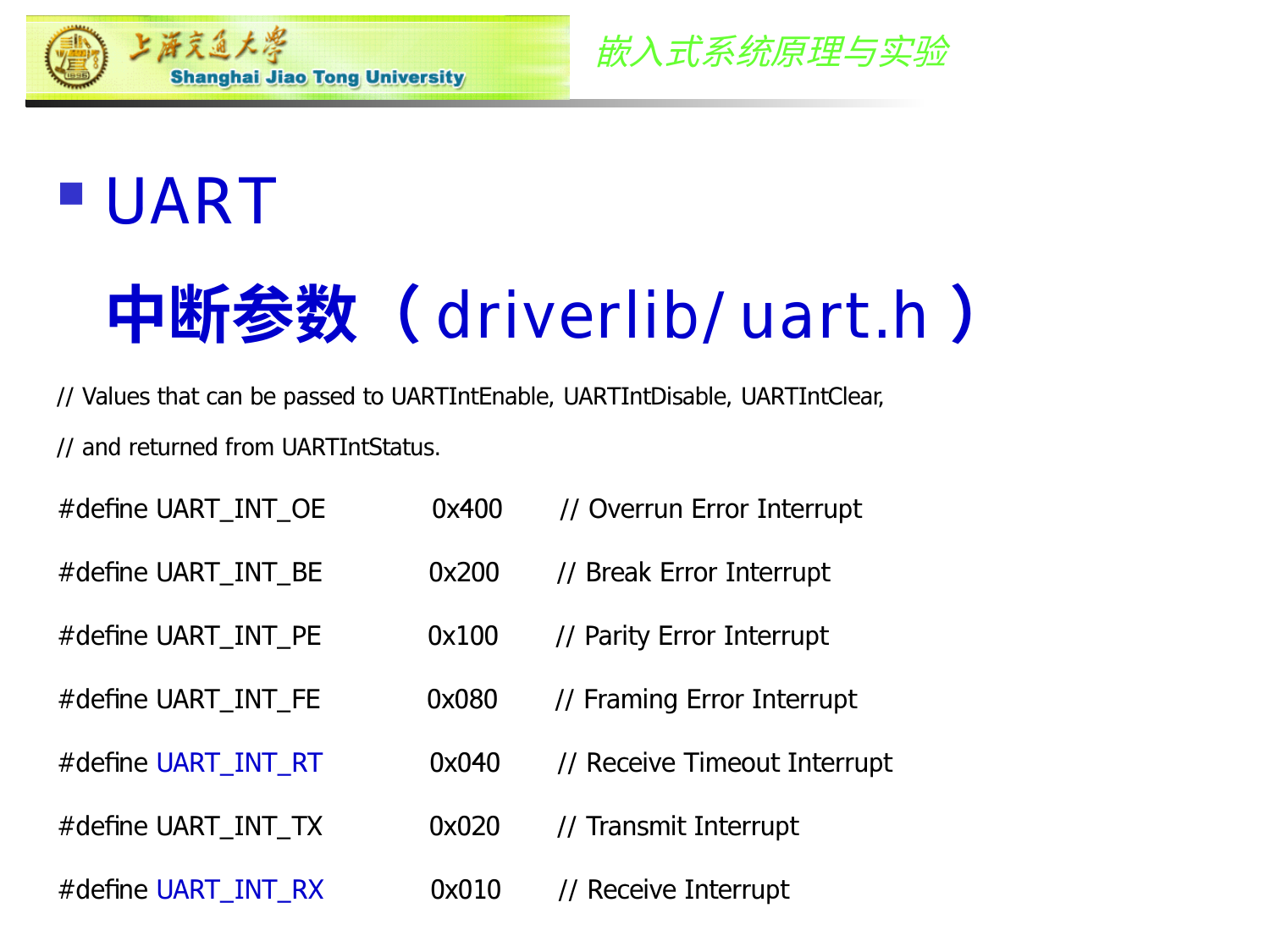

UART 中断参数（driverlib/uart.h）
// Values that can be passed to UARTIntEnable, UARTIntDisable, UARTIntClear,
// and returned from UARTIntStatus.
#define UART_INT_OE             0x400       // Overrun Error Interrupt
#define UART_INT_BE             0x200       // Break Error Interrupt
#define UART_INT_PE             0x100       // Parity Error Interrupt
#define UART_INT_FE             0x080       // Framing Error Interrupt
#define UART_INT_RT             0x040       // Receive Timeout Interrupt
#define UART_INT_TX             0x020       // Transmit Interrupt
#define UART_INT_RX             0x010       // Receive Interrupt